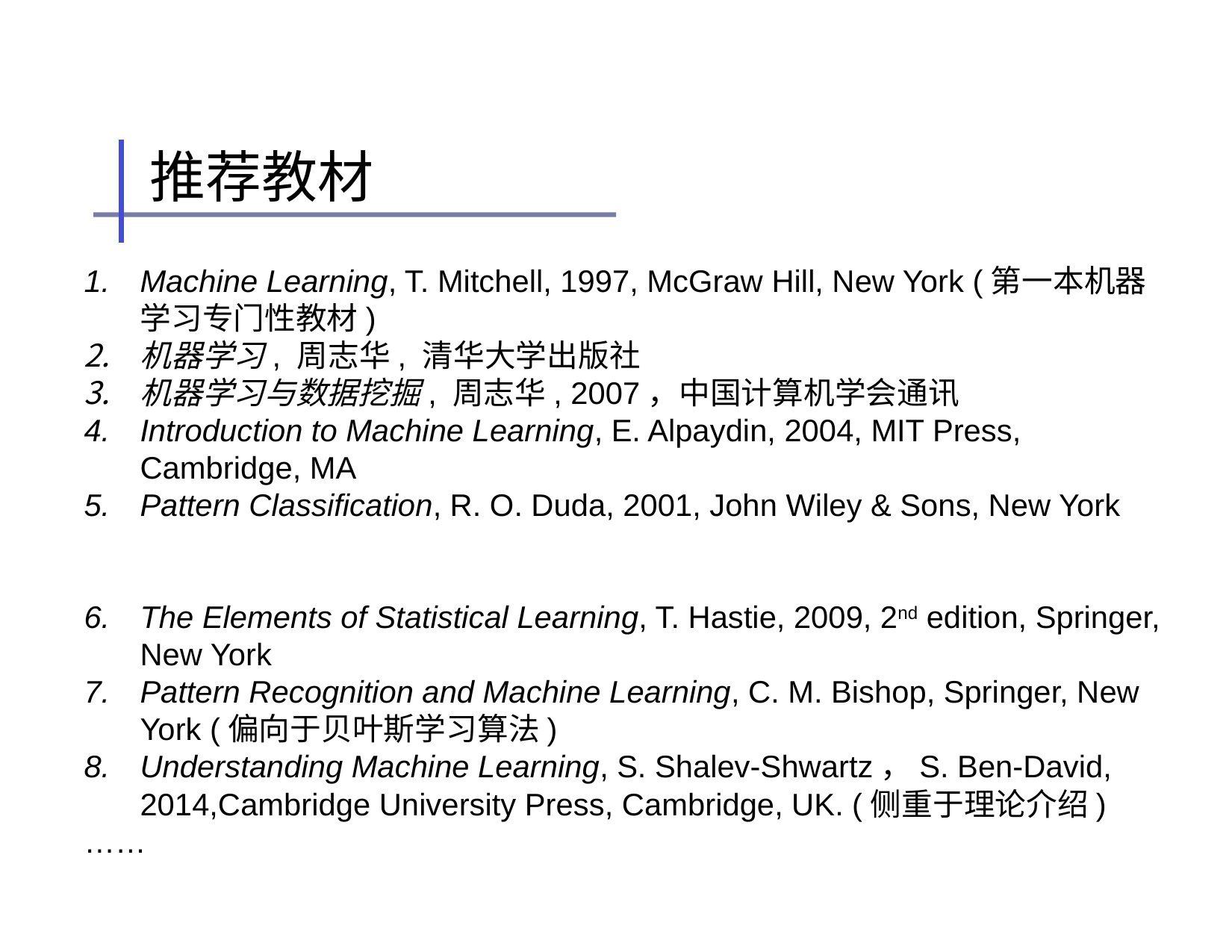

# 推荐教材
Machine Learning, T. Mitchell, 1997, McGraw Hill, New York (第一本机器学习专门性教材)
机器学习, 周志华, 清华大学出版社
机器学习与数据挖掘, 周志华, 2007，中国计算机学会通讯
Introduction to Machine Learning, E. Alpaydin, 2004, MIT Press, Cambridge, MA
Pattern Classification, R. O. Duda, 2001, John Wiley & Sons, New York

The Elements of Statistical Learning, T. Hastie, 2009, 2nd edition, Springer, New York
Pattern Recognition and Machine Learning, C. M. Bishop, Springer, New York (偏向于贝叶斯学习算法)
Understanding Machine Learning, S. Shalev-Shwartz，S. Ben-David, 2014,Cambridge University Press, Cambridge, UK. (侧重于理论介绍)
……